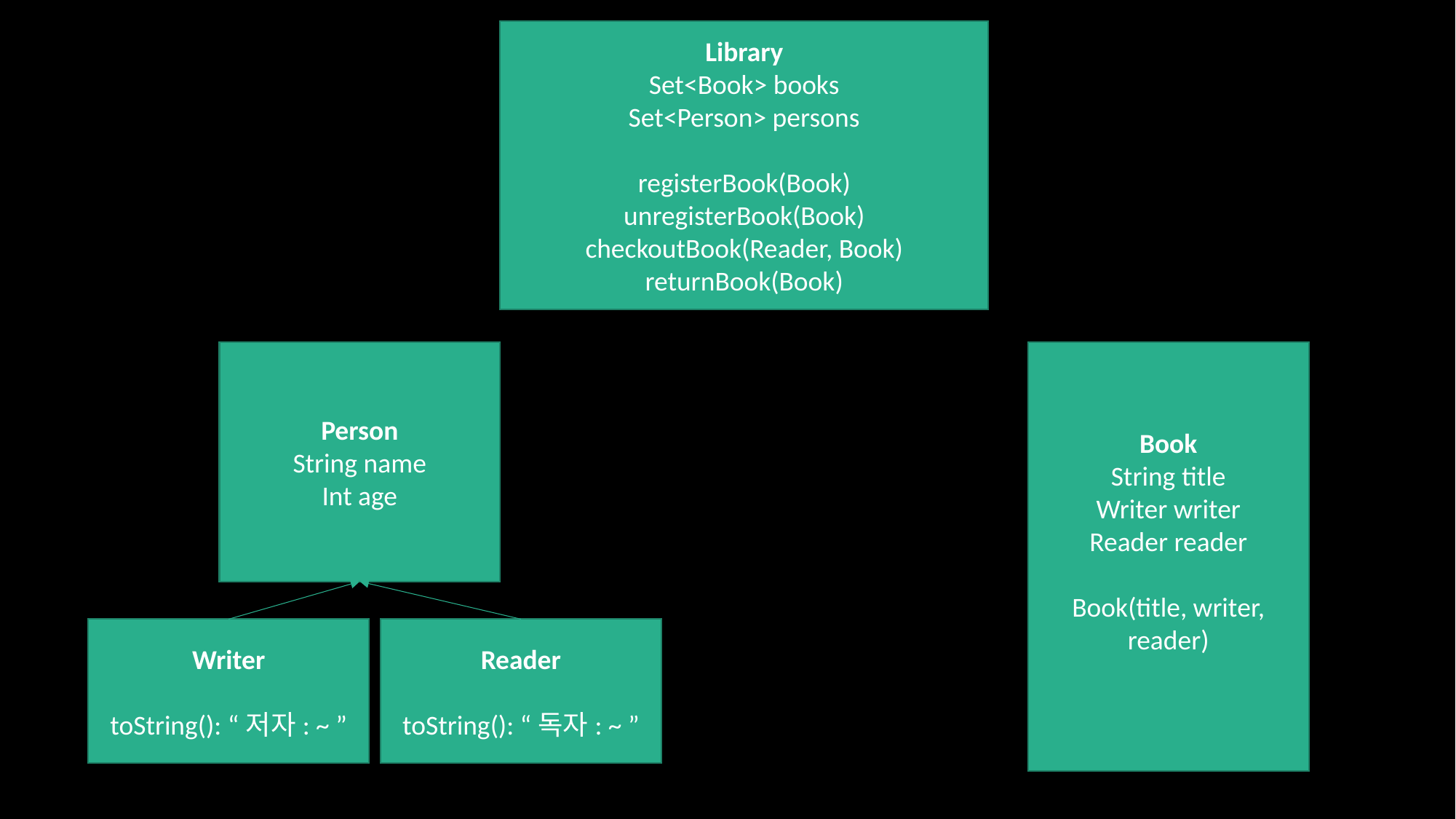

Library
Set<Book> books
Set<Person> persons

registerBook(Book)
unregisterBook(Book)
checkoutBook(Reader, Book)
returnBook(Book)
Book
String title
Writer writer
Reader reader

Book(title, writer, reader)

Person
String name
Int age
Writer

toString(): “저자: ~ ”
Reader

toString(): “독자: ~ ”